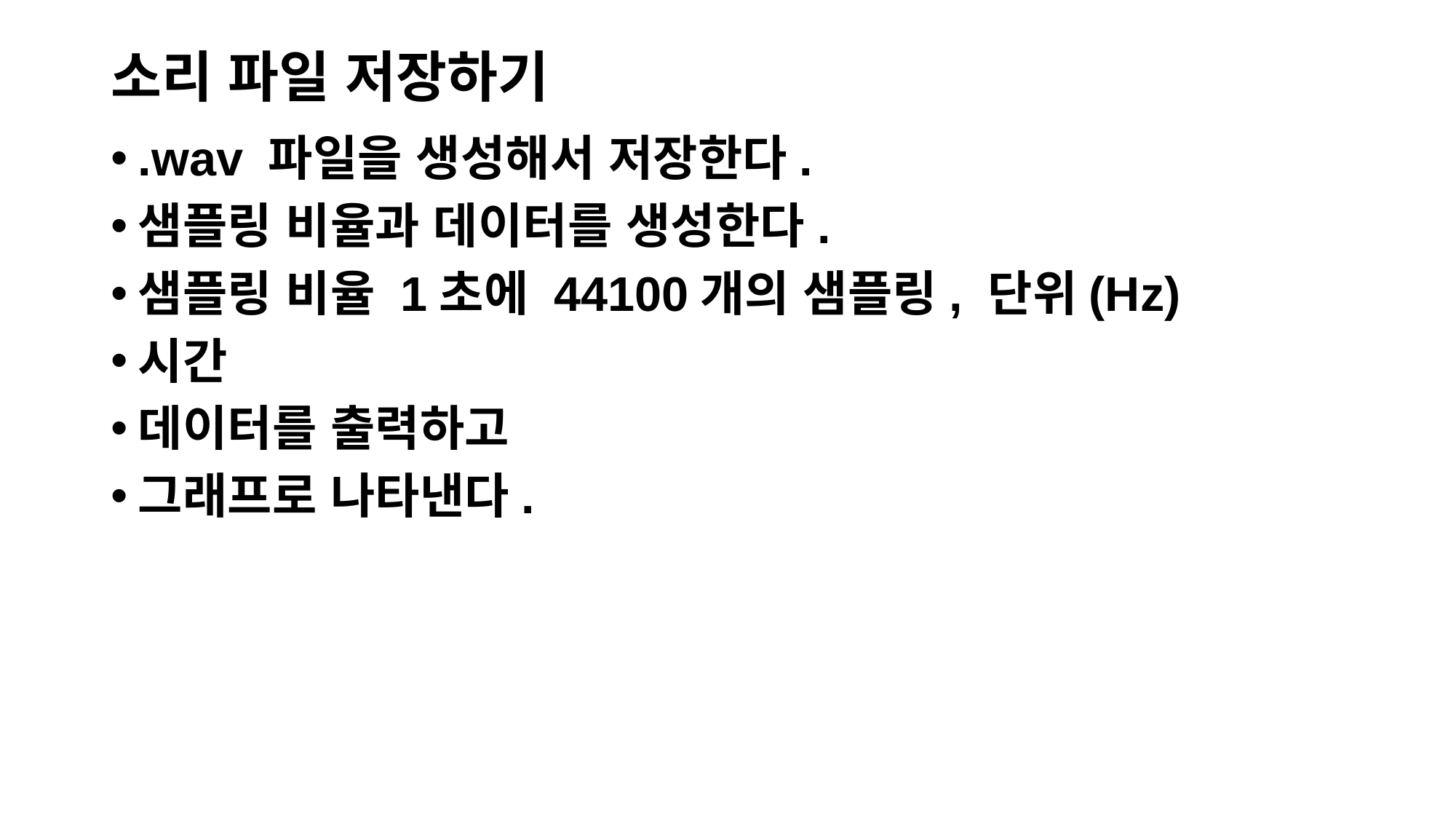

# 소리 파일 저장하기
.wav 파일을 생성해서 저장한다.
샘플링 비율과 데이터를 생성한다.
샘플링 비율 1초에 44100개의 샘플링, 단위(Hz)
시간
데이터를 출력하고
그래프로 나타낸다.